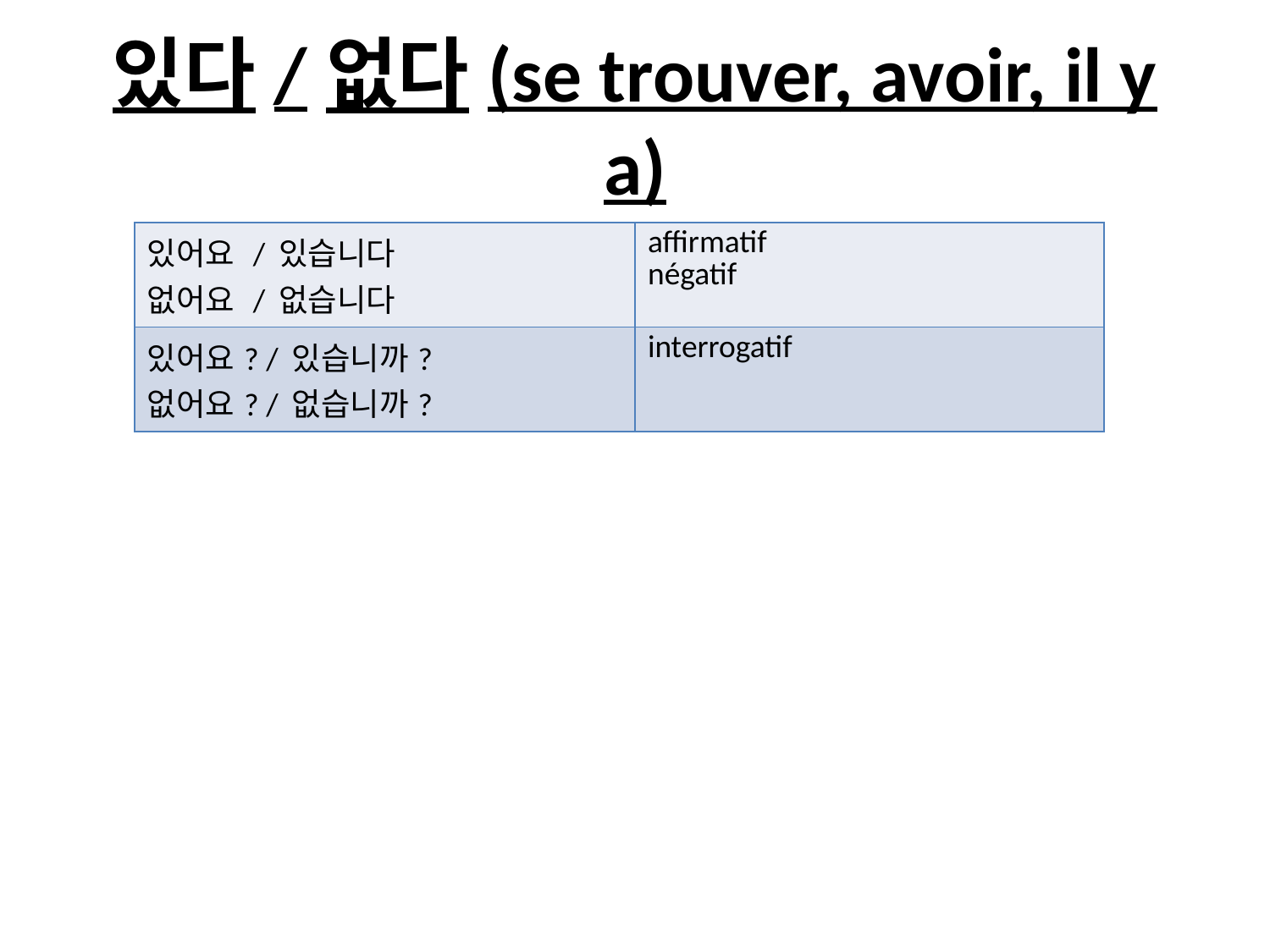

# 있다/없다(se trouver, avoir, il y a)
| 있어요 / 있습니다 없어요 / 없습니다 | affirmatif négatif |
| --- | --- |
| 있어요? / 있습니까? 없어요? / 없습니까? | interrogatif |